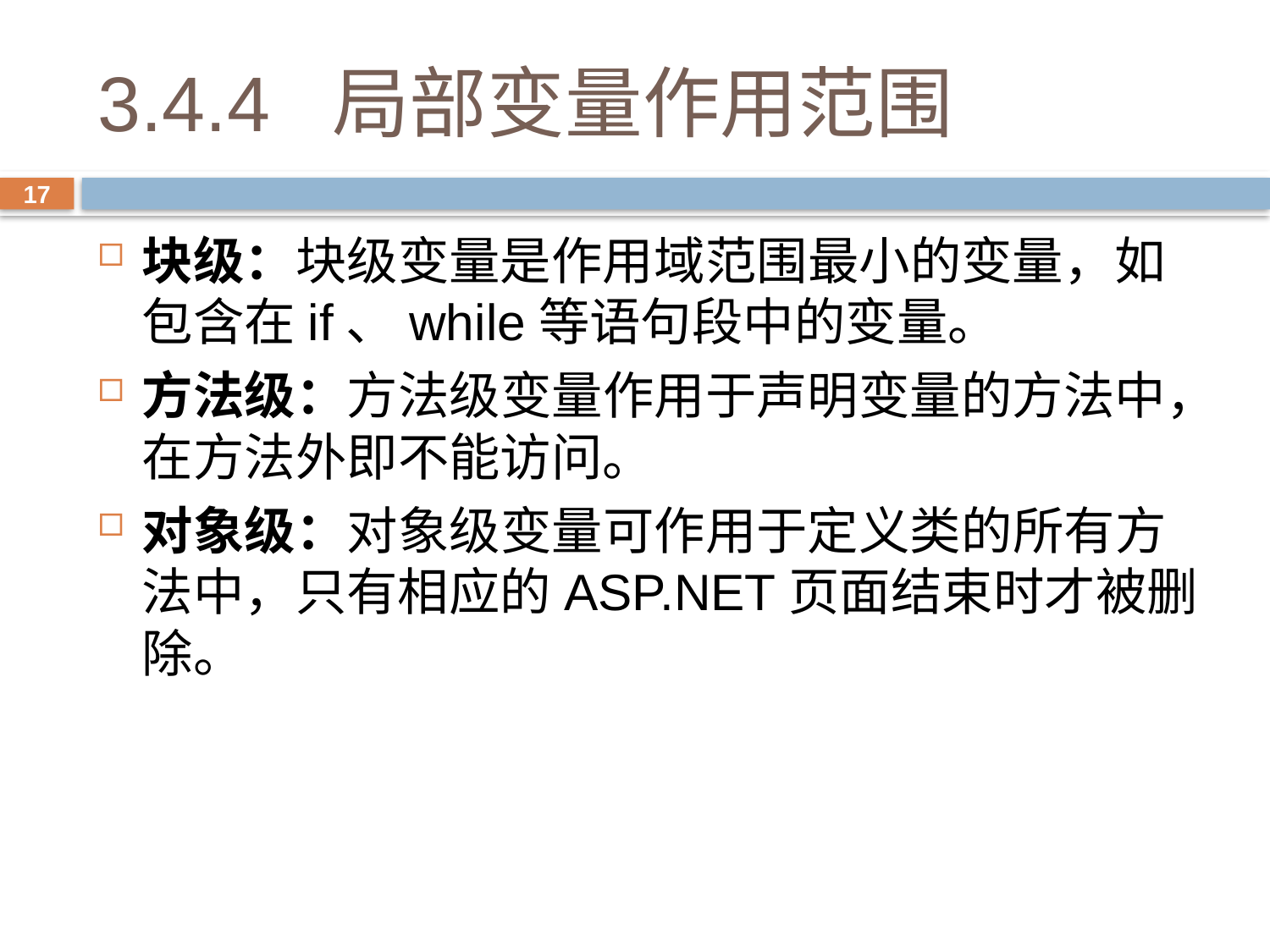

# 3.4.4  局部变量作用范围
17
块级：块级变量是作用域范围最小的变量，如包含在if、while等语句段中的变量。
方法级：方法级变量作用于声明变量的方法中，在方法外即不能访问。
对象级：对象级变量可作用于定义类的所有方法中，只有相应的ASP.NET页面结束时才被删除。